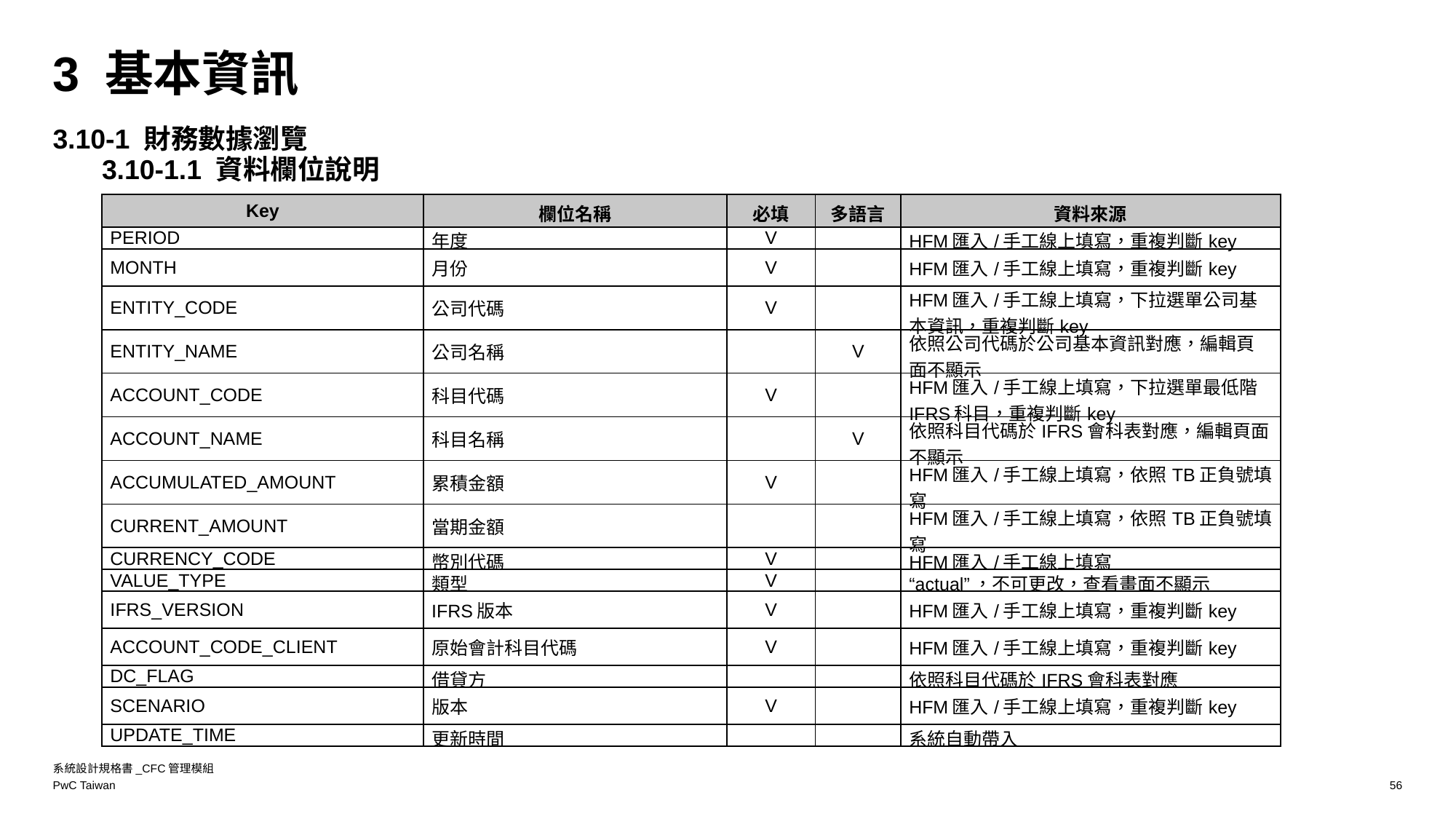

# 3 基本資訊
3.10-1 財務數據瀏覽
3.10-1.1 資料欄位說明
| Key | 欄位名稱 | 必填 | 多語言 | 資料來源 |
| --- | --- | --- | --- | --- |
| PERIOD | 年度 | V |  | HFM匯入/手工線上填寫，重複判斷key |
| MONTH | 月份 | V |  | HFM匯入/手工線上填寫，重複判斷key |
| ENTITY\_CODE | 公司代碼 | V |  | HFM匯入/手工線上填寫，下拉選單公司基本資訊，重複判斷key |
| ENTITY\_NAME | 公司名稱 |  | V | 依照公司代碼於公司基本資訊對應，編輯頁面不顯示 |
| ACCOUNT\_CODE | 科目代碼 | V |  | HFM匯入/手工線上填寫，下拉選單最低階IFRS科目，重複判斷key |
| ACCOUNT\_NAME | 科目名稱 |  | V | 依照科目代碼於IFRS會科表對應，編輯頁面不顯示 |
| ACCUMULATED\_AMOUNT | 累積金額 | V |  | HFM匯入/手工線上填寫，依照TB正負號填寫 |
| CURRENT\_AMOUNT | 當期金額 |  |  | HFM匯入/手工線上填寫，依照TB正負號填寫 |
| CURRENCY\_CODE | 幣別代碼 | V |  | HFM匯入/手工線上填寫 |
| VALUE\_TYPE | 類型 | V |  | “actual”，不可更改，查看畫面不顯示 |
| IFRS\_VERSION | IFRS版本 | V |  | HFM匯入/手工線上填寫，重複判斷key |
| ACCOUNT\_CODE\_CLIENT | 原始會計科目代碼 | V |  | HFM匯入/手工線上填寫，重複判斷key |
| DC\_FLAG | 借貸方 |  |  | 依照科目代碼於IFRS會科表對應 |
| SCENARIO | 版本 | V |  | HFM匯入/手工線上填寫，重複判斷key |
| UPDATE\_TIME | 更新時間 |  |  | 系統自動帶入 |
系統設計規格書_CFC管理模組
56